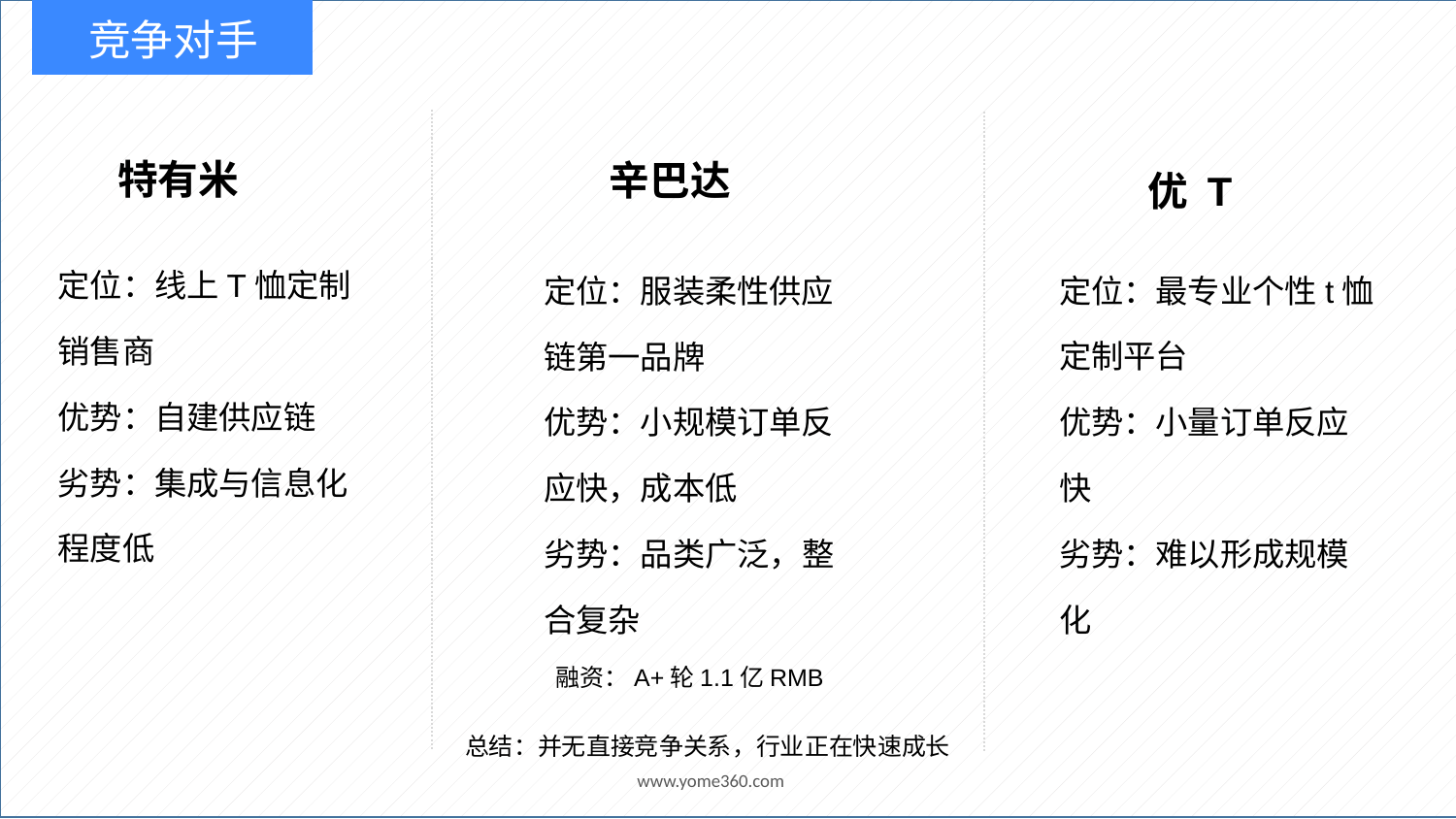

竞争对手
特有米
辛巴达
优 T
定位：线上T恤定制销售商
优势：自建供应链
劣势：集成与信息化程度低
定位：最专业个性t恤定制平台
优势：小量订单反应快
劣势：难以形成规模化
定位：服装柔性供应链第一品牌
优势：小规模订单反应快，成本低
劣势：品类广泛，整合复杂
融资：A+轮1.1亿RMB
总结：并无直接竞争关系，行业正在快速成长
www.yome360.com